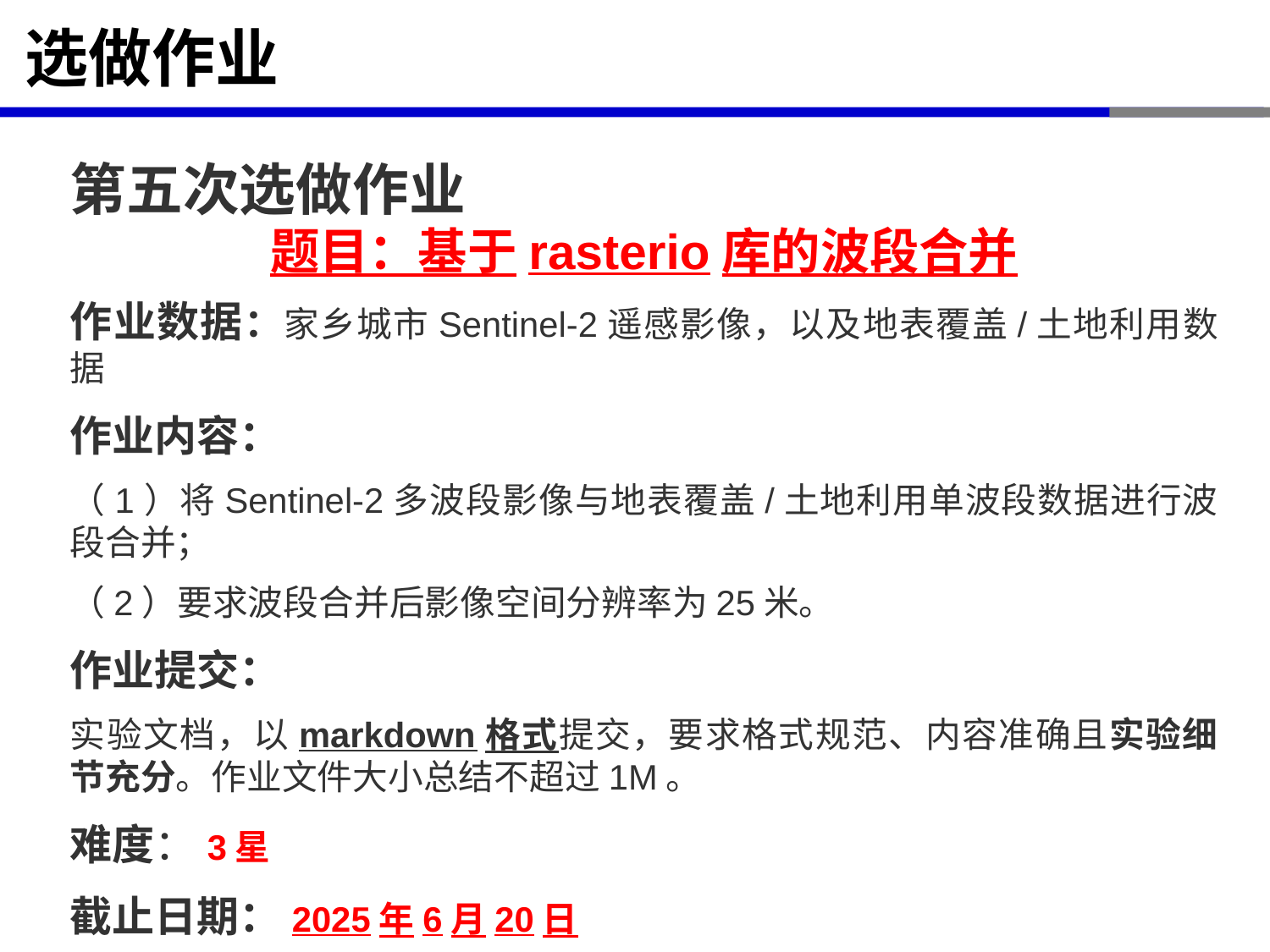

# 选做作业
第五次选做作业
题目：基于rasterio库的波段合并
作业数据：家乡城市Sentinel-2遥感影像，以及地表覆盖/土地利用数据
作业内容：
（1）将Sentinel-2多波段影像与地表覆盖/土地利用单波段数据进行波段合并；
（2）要求波段合并后影像空间分辨率为25米。
作业提交：
实验文档，以markdown格式提交，要求格式规范、内容准确且实验细节充分。作业文件大小总结不超过1M。
难度：3星
截止日期：2025年6月20日